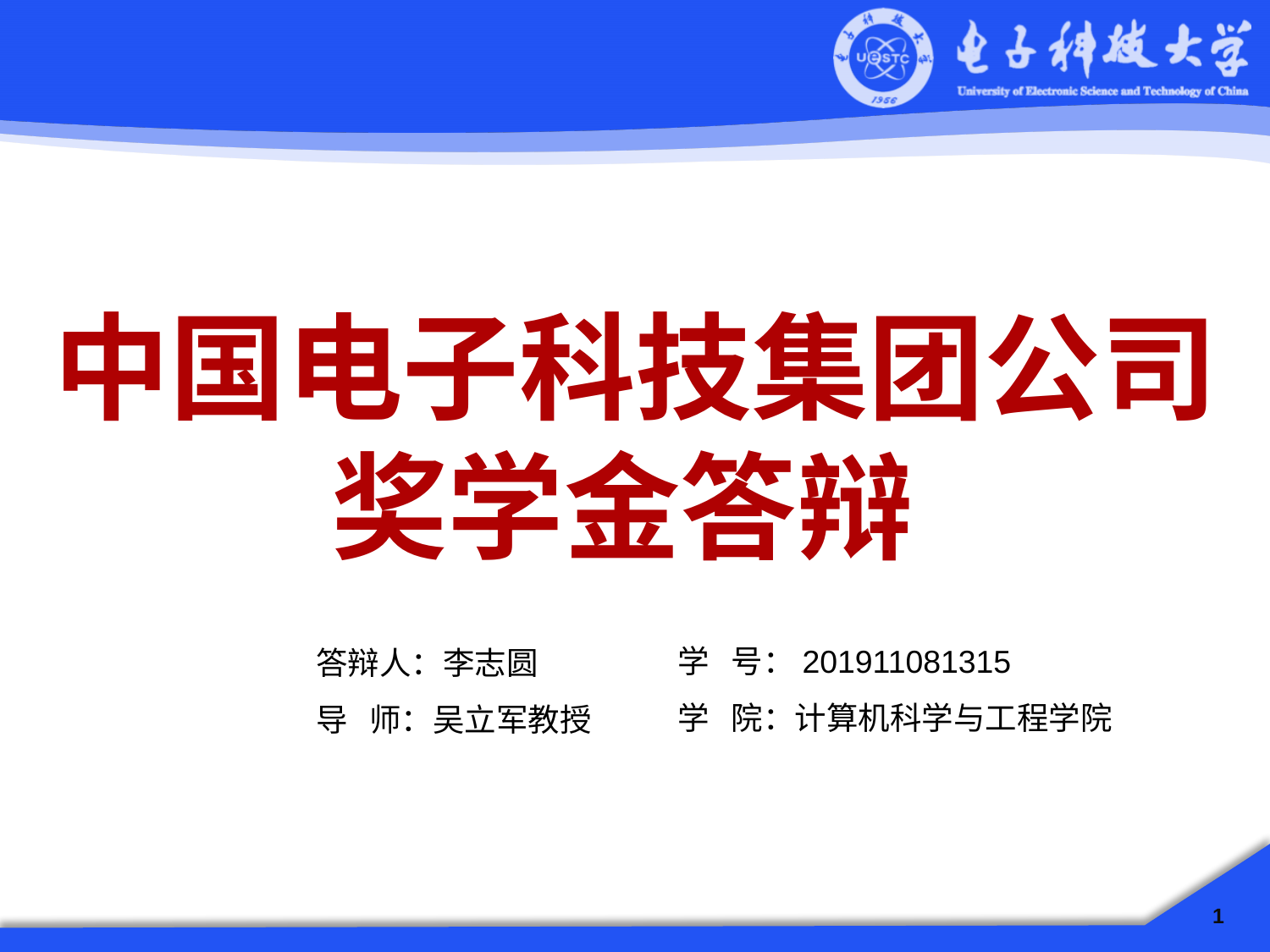

中国电子科技集团公司
奖学金答辩
学   号：201911081315
学   院：计算机科学与工程学院
答辩人：李志圆
导   师：吴立军教授
1